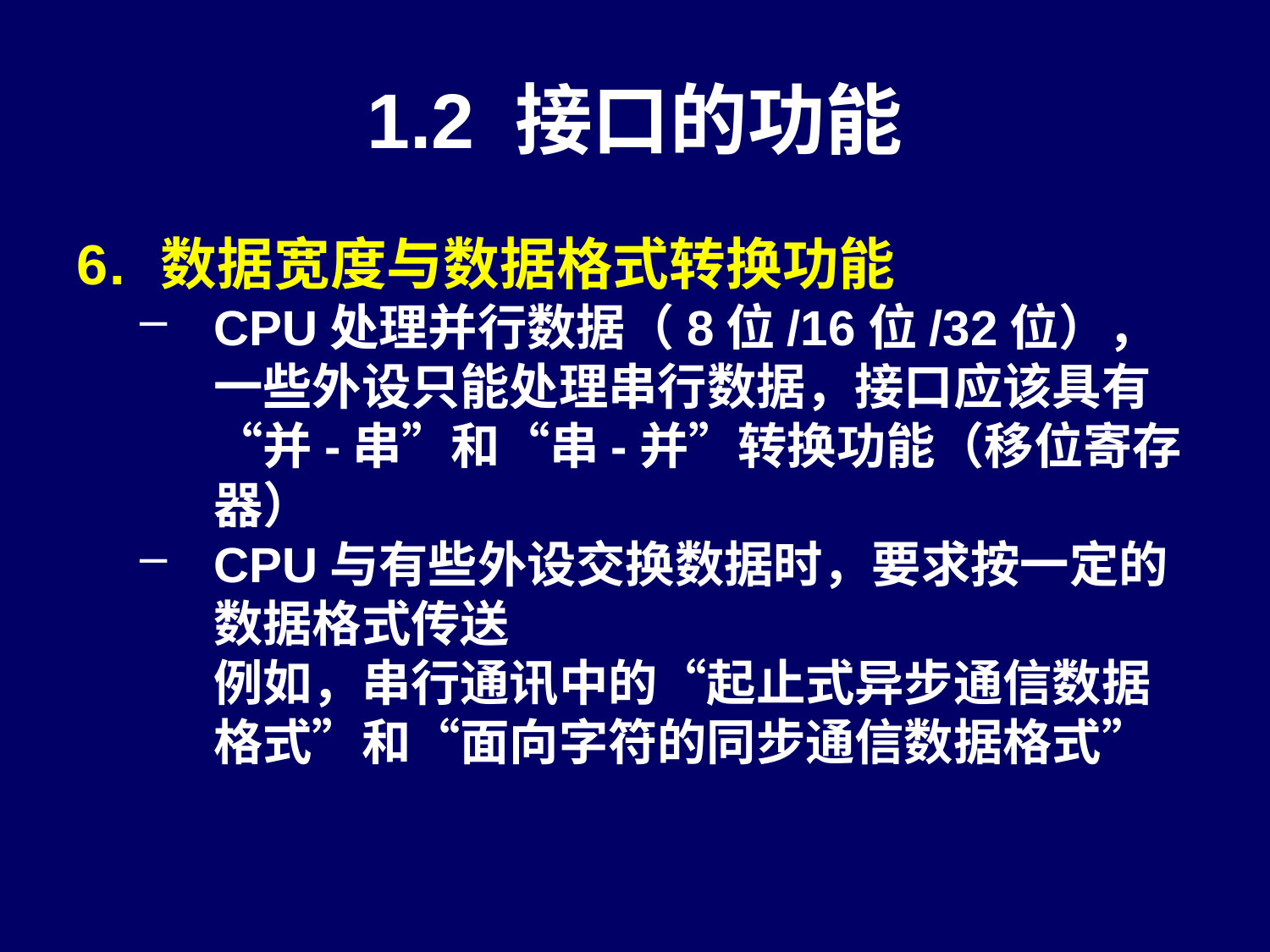

# 1.2 接口的功能
数据宽度与数据格式转换功能
CPU处理并行数据（8位/16位/32位），一些外设只能处理串行数据，接口应该具有“并-串”和“串-并”转换功能（移位寄存器）
CPU与有些外设交换数据时，要求按一定的数据格式传送
	例如，串行通讯中的“起止式异步通信数据格式”和“面向字符的同步通信数据格式”